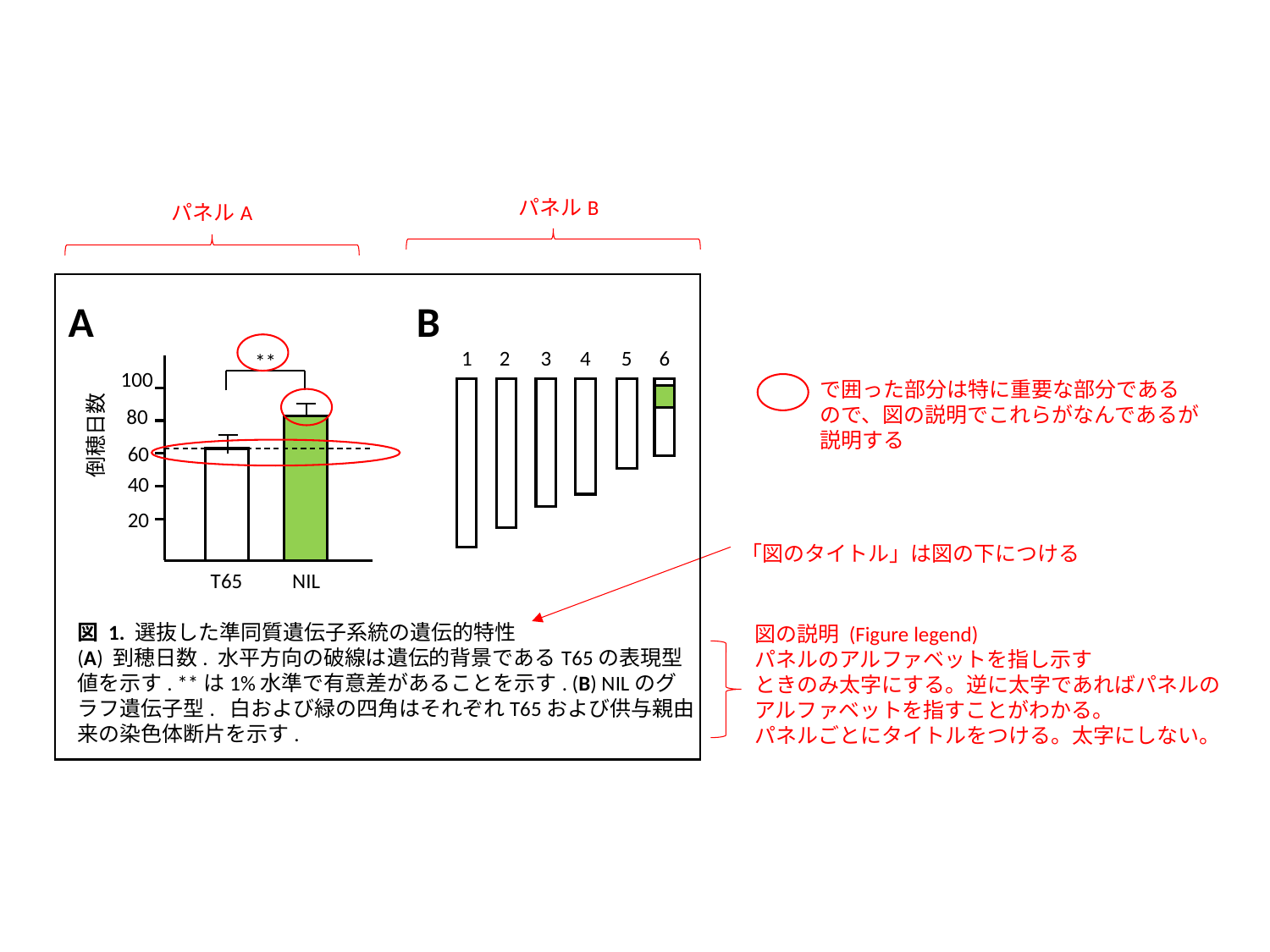

G
パネルB
パネルA

A
B

1
2
3
4
5
6
**
100

で囲った部分は特に重要な部分である
ので、図の説明でこれらがなんであるが
説明する

80

倒穂日数

60

40
20
「図のタイトル」は図の下につける
T65
NIL
図 1. 選抜した準同質遺伝子系統の遺伝的特性
(A) 到穂日数. 水平方向の破線は遺伝的背景であるT65の表現型値を示す. **は1%水準で有意差があることを示す. (B) NILのグラフ遺伝子型.  白および緑の四角はそれぞれT65および供与親由来の染色体断片を示す.
図の説明 (Figure legend)
パネルのアルファベットを指し示す
ときのみ太字にする。逆に太字であればパネルの
アルファベットを指すことがわかる。
パネルごとにタイトルをつける。太字にしない。